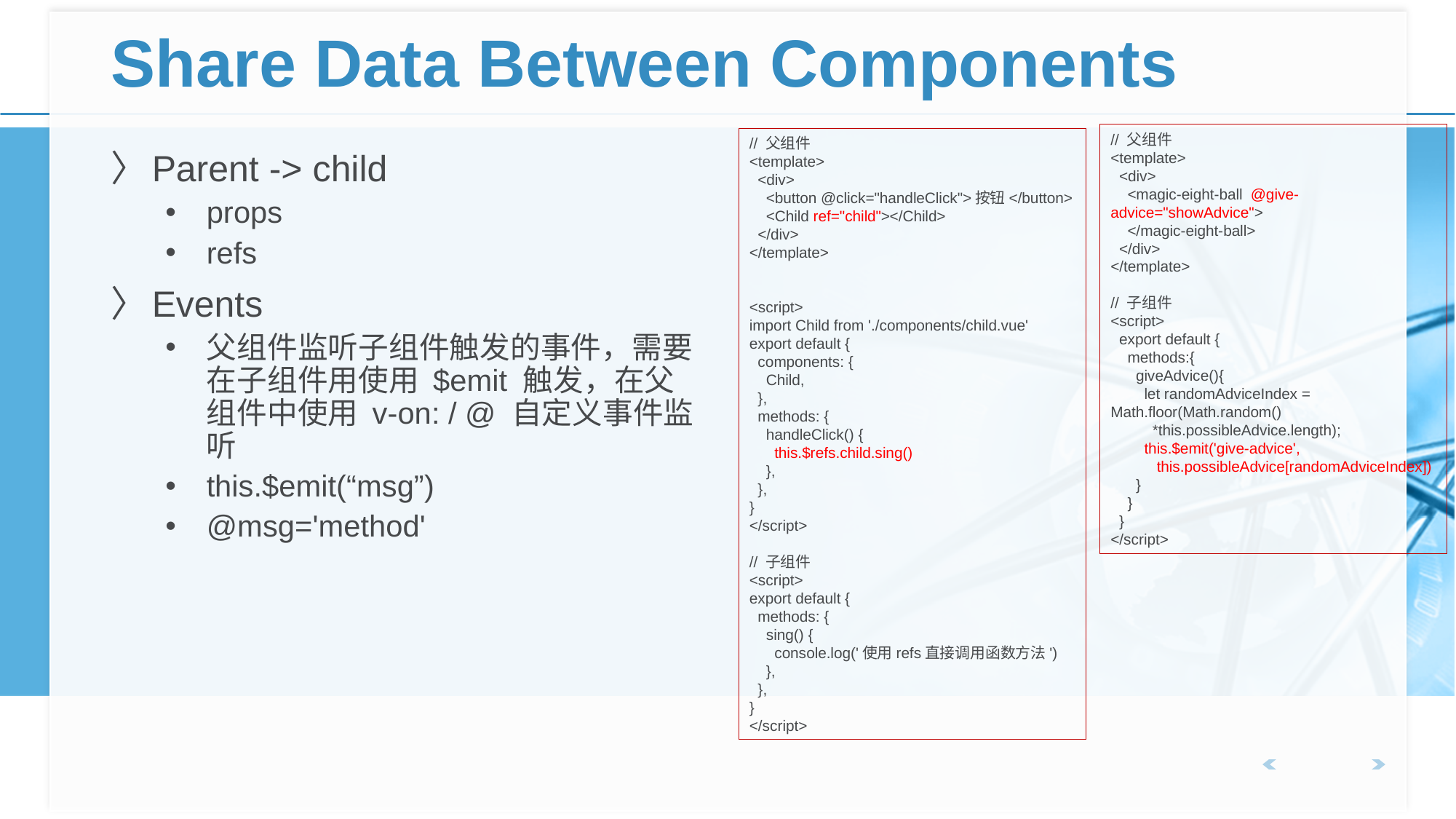

# Share Data Between Components
// 父组件
<template>
  <div>
    <magic-eight-ball  @give-advice="showAdvice">
    </magic-eight-ball>
  </div>
</template>

// 子组件
<script>
  export default {
    methods:{
      giveAdvice(){
        let randomAdviceIndex = Math.floor(Math.random()
          *this.possibleAdvice.length);
        this.$emit('give-advice',
           this.possibleAdvice[randomAdviceIndex])
      }
    }
  }
</script>
// 父组件
<template>
  <div>
    <button @click="handleClick">按钮</button>
    <Child ref="child"></Child>
  </div>
</template>
​
​
<script>
import Child from './components/child.vue'
export default {
  components: {
    Child,
  },
  methods: {
    handleClick() {
      this.$refs.child.sing()
    },
  },
}
</script>
​
// 子组件
<script>
export default {
  methods: {
    sing() {
      console.log('使用refs直接调用函数方法')
    },
  },
}
</script>
Parent -> child
props
refs
Events
父组件监听子组件触发的事件，需要在子组件用使用 $emit 触发，在父组件中使用 v-on: / @ 自定义事件监听
this.$emit(“msg”)
@msg='method'